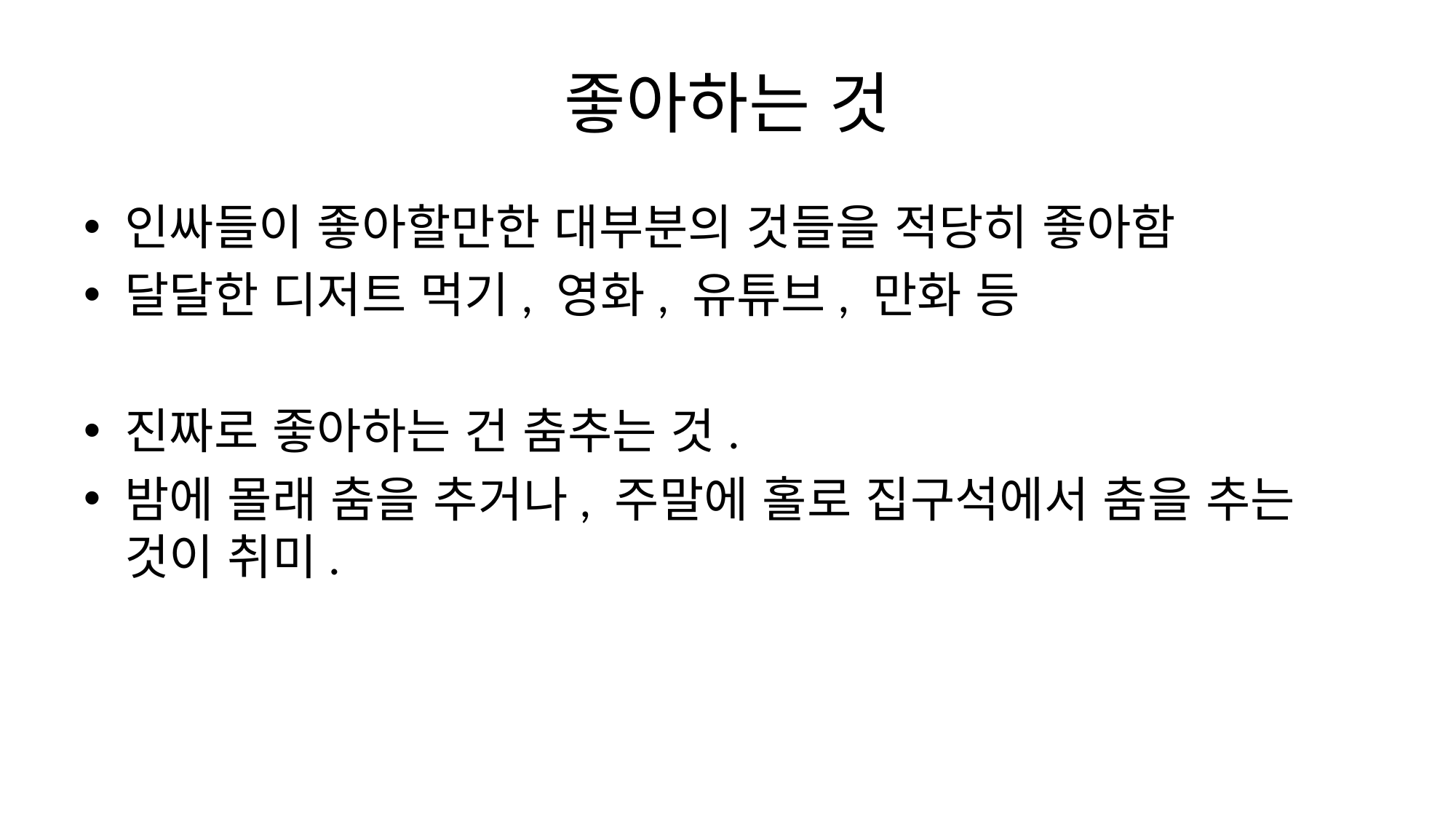

# 좋아하는 것
인싸들이 좋아할만한 대부분의 것들을 적당히 좋아함
달달한 디저트 먹기, 영화, 유튜브, 만화 등

진짜로 좋아하는 건 춤추는 것.
밤에 몰래 춤을 추거나, 주말에 홀로 집구석에서 춤을 추는 것이 취미.